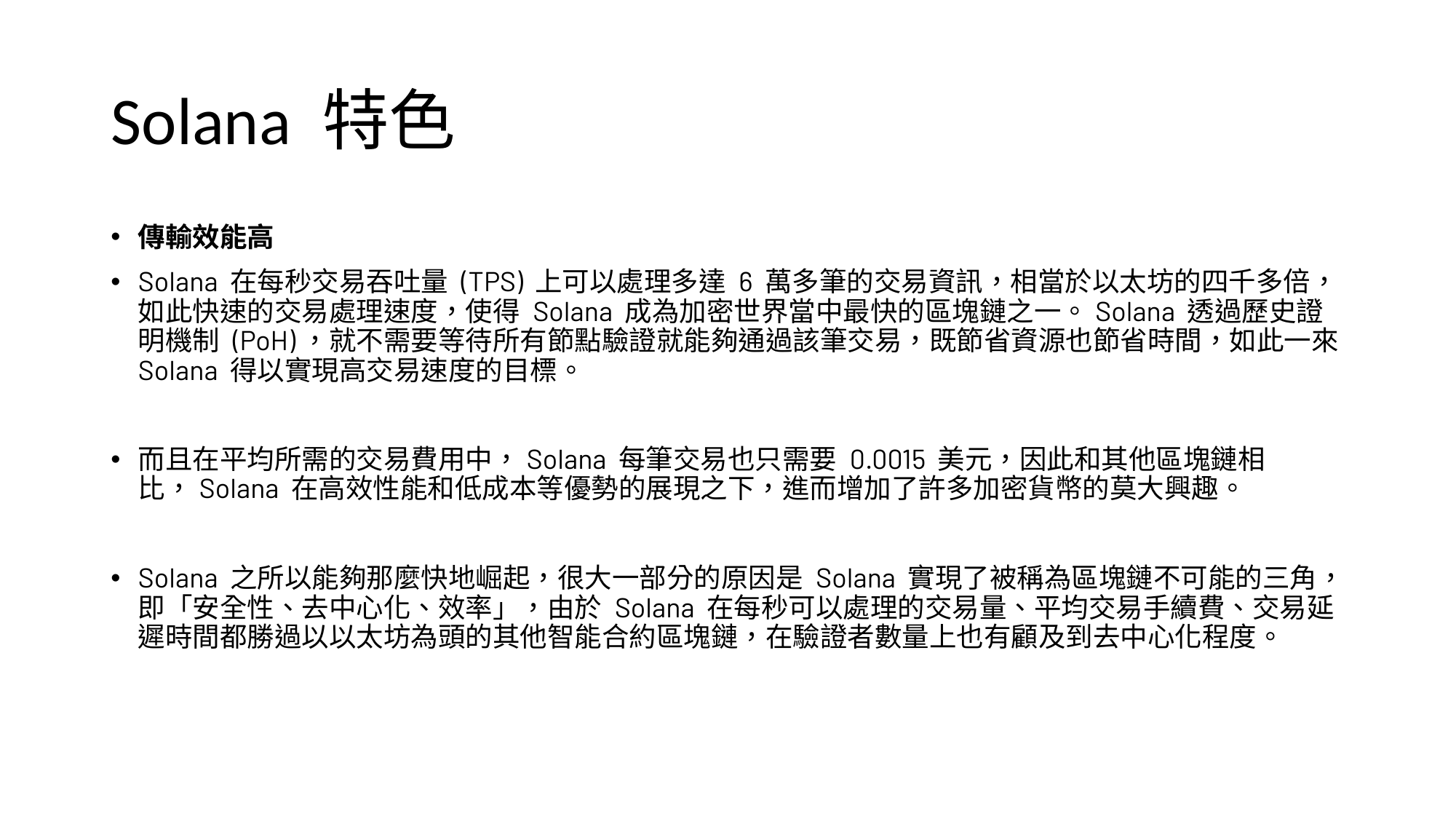

# Solana 特色
傳輸效能高
Solana 在每秒交易吞吐量 (TPS) 上可以處理多達 6 萬多筆的交易資訊，相當於以太坊的四千多倍，如此快速的交易處理速度，使得 Solana 成為加密世界當中最快的區塊鏈之一。Solana 透過歷史證明機制 (PoH)，就不需要等待所有節點驗證就能夠通過該筆交易，既節省資源也節省時間，如此一來 Solana 得以實現高交易速度的目標。

而且在平均所需的交易費用中，Solana 每筆交易也只需要 0.0015 美元，因此和其他區塊鏈相比，Solana 在高效性能和低成本等優勢的展現之下，進而增加了許多加密貨幣的莫大興趣。

Solana 之所以能夠那麼快地崛起，很大一部分的原因是 Solana 實現了被稱為區塊鏈不可能的三角，即「安全性、去中心化、效率」，由於 Solana 在每秒可以處理的交易量、平均交易手續費、交易延遲時間都勝過以以太坊為頭的其他智能合約區塊鏈，在驗證者數量上也有顧及到去中心化程度。